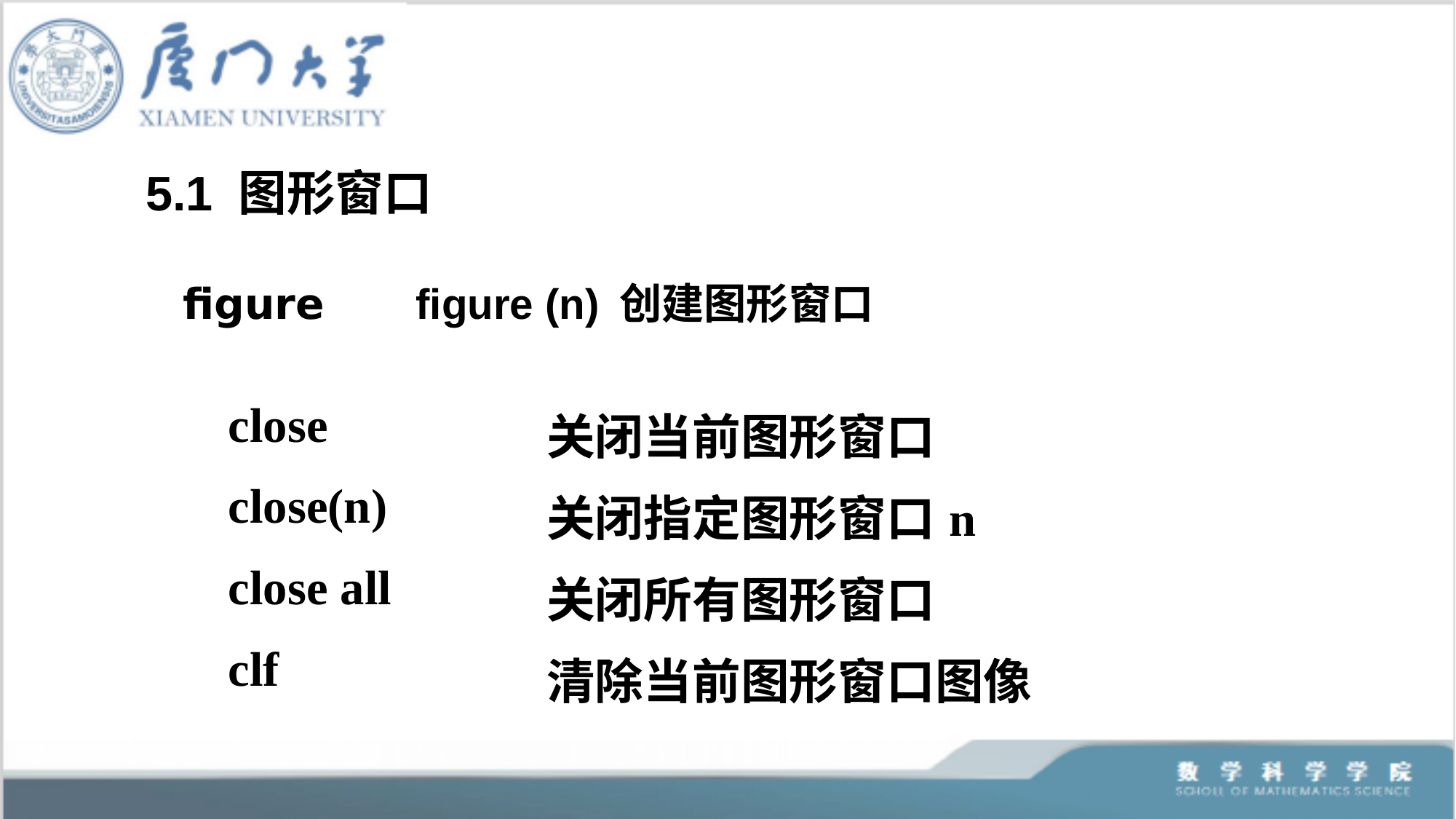

5.1 图形窗口
figure	 figure (n)	创建图形窗口
| close | 关闭当前图形窗口 |
| --- | --- |
| close(n) | 关闭指定图形窗口n |
| close all | 关闭所有图形窗口 |
| clf | 清除当前图形窗口图像 |